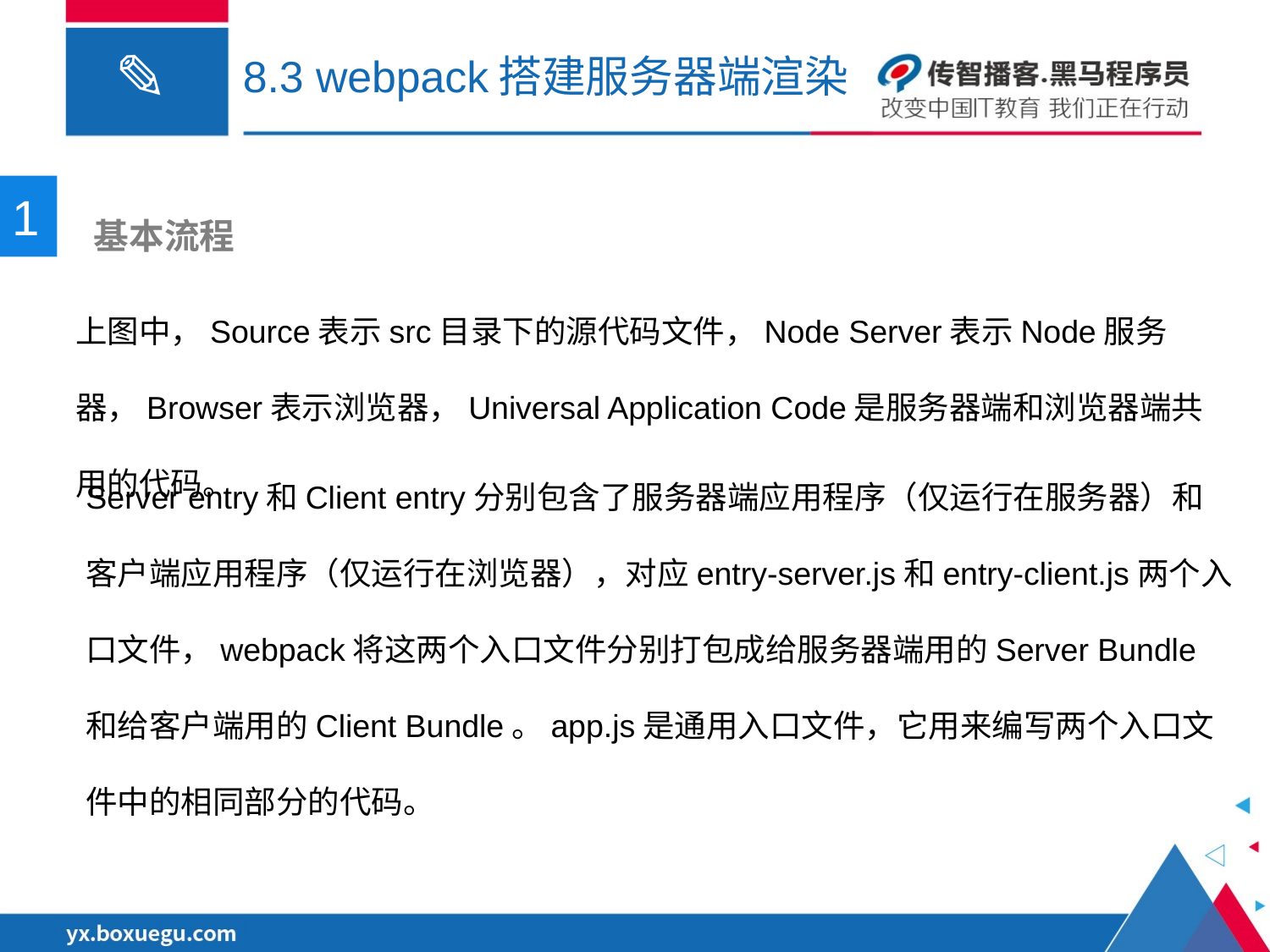

# 8.3 webpack搭建服务器端渲染

1
  基本流程
上图中，Source表示src目录下的源代码文件，Node Server表示Node服务器，Browser表示浏览器，Universal Application Code是服务器端和浏览器端共用的代码。
Server entry和Client entry分别包含了服务器端应用程序（仅运行在服务器）和客户端应用程序（仅运行在浏览器），对应entry-server.js和entry-client.js两个入口文件，webpack将这两个入口文件分别打包成给服务器端用的Server Bundle和给客户端用的Client Bundle。app.js是通用入口文件，它用来编写两个入口文件中的相同部分的代码。